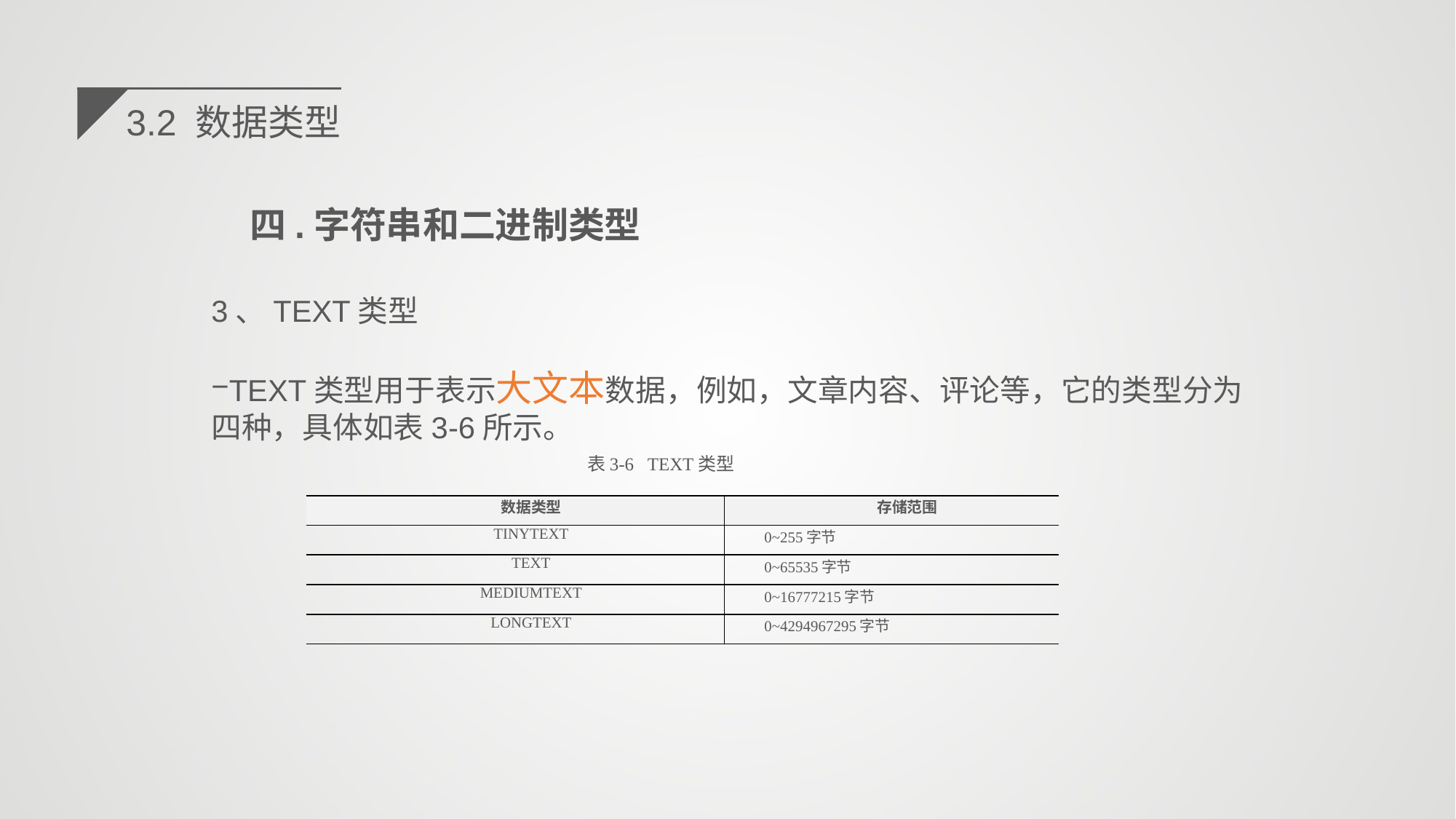

3.2 数据类型

四.字符串和二进制类型
3、TEXT类型

TEXT类型用于表示大文本数据，例如，文章内容、评论等，它的类型分为四种，具体如表3-6所示。
表3-6   TEXT类型
| 数据类型 | 存储范围 |
| --- | --- |
| TINYTEXT | 0~255字节 |
| TEXT | 0~65535字节 |
| MEDIUMTEXT | 0~16777215字节 |
| LONGTEXT | 0~4294967295字节 |